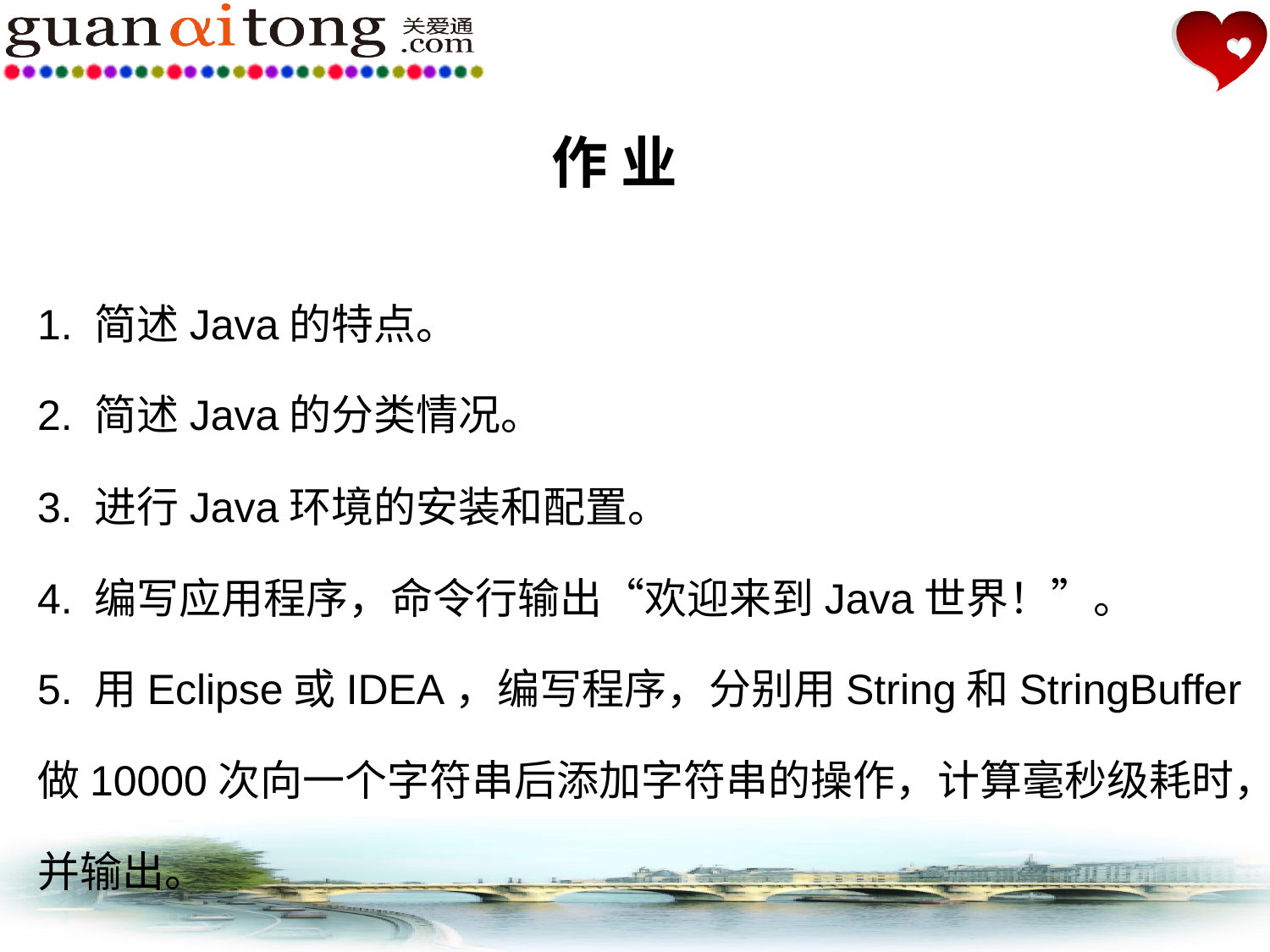

作 业
1. 简述Java的特点。
2. 简述Java的分类情况。
3. 进行Java环境的安装和配置。
4. 编写应用程序，命令行输出“欢迎来到Java世界！”。
5. 用Eclipse或IDEA，编写程序，分别用String和StringBuffer做10000次向一个字符串后添加字符串的操作，计算毫秒级耗时，并输出。